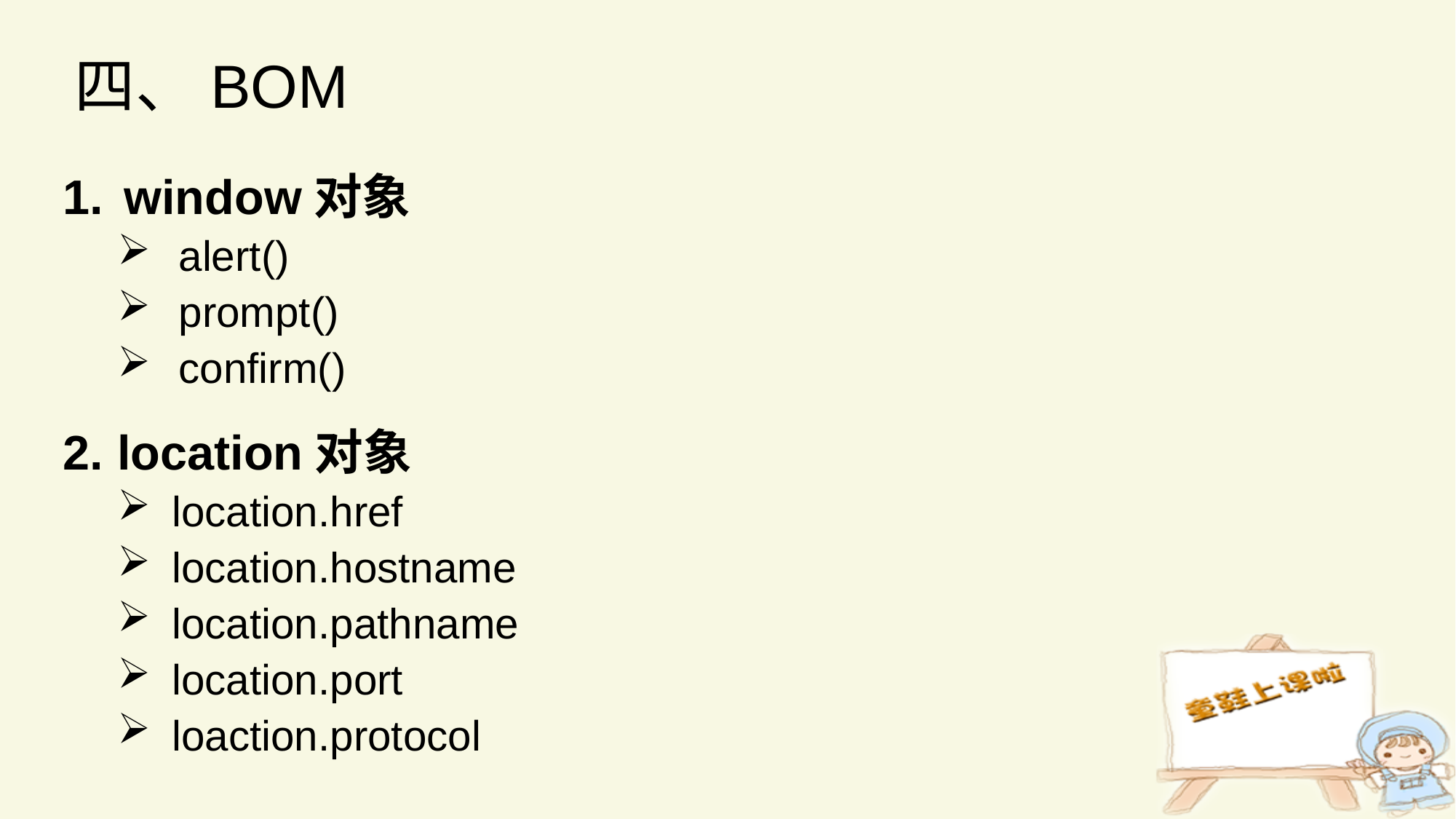

四、BOM
window对象
alert()
prompt()
confirm()
location对象
location.href
location.hostname
location.pathname
location.port
loaction.protocol